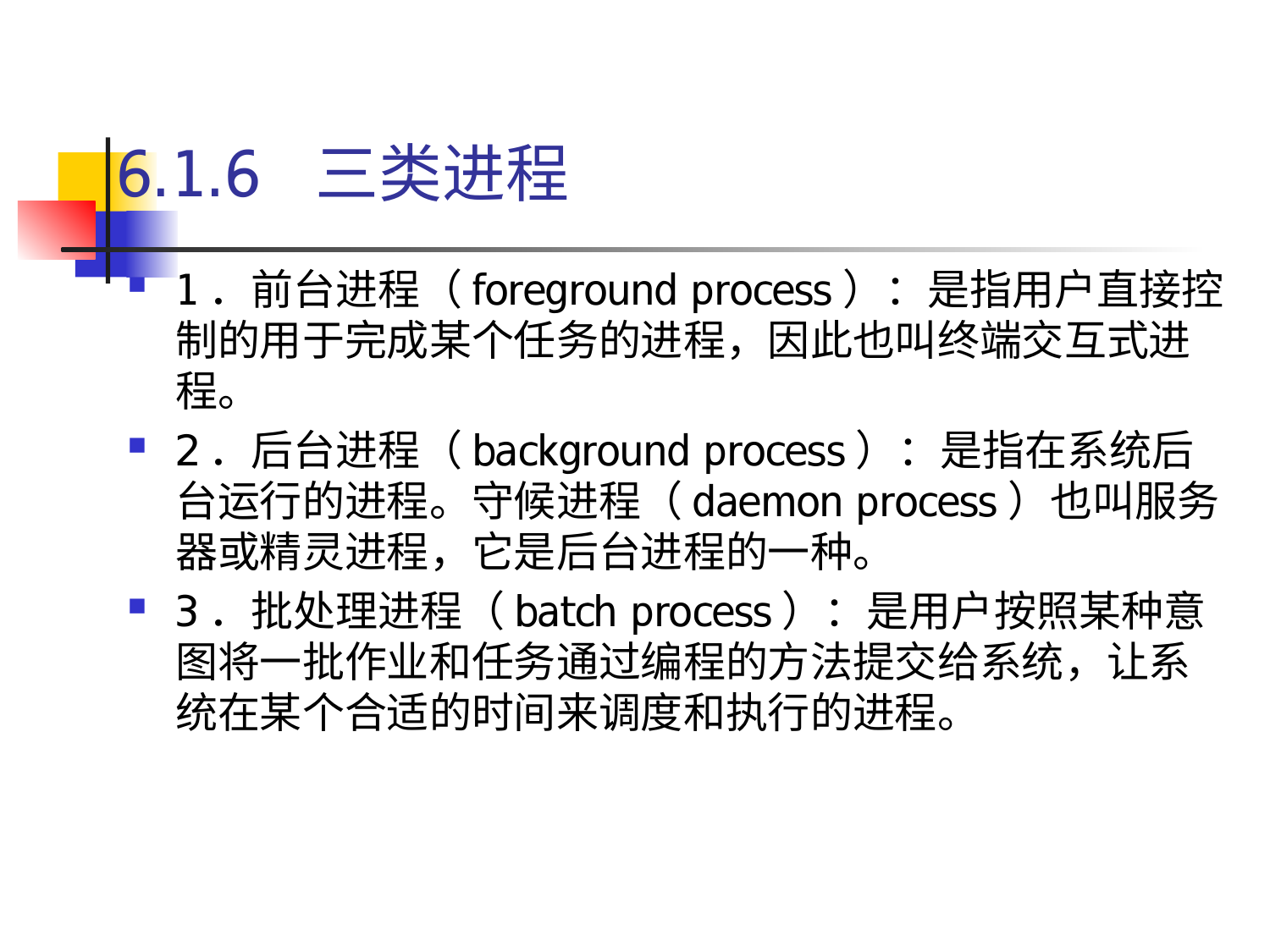

# 6.1.6  三类进程
1．前台进程（foreground process）：是指用户直接控制的用于完成某个任务的进程，因此也叫终端交互式进程。
2．后台进程（background process）：是指在系统后台运行的进程。守候进程（daemon process）也叫服务器或精灵进程，它是后台进程的一种。
3．批处理进程（batch process）：是用户按照某种意图将一批作业和任务通过编程的方法提交给系统，让系统在某个合适的时间来调度和执行的进程。